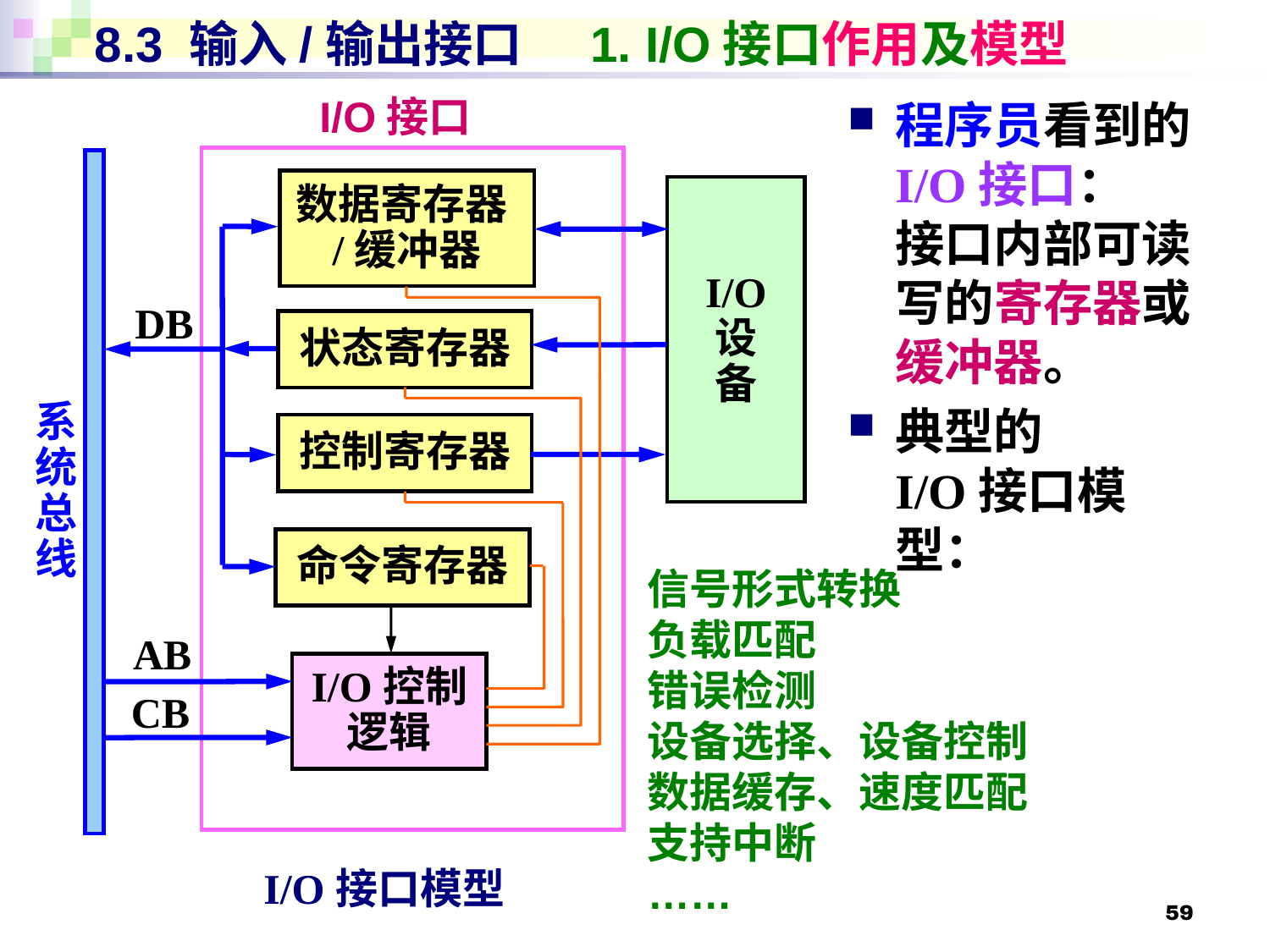

# 8.3 输入/输出接口     1. I/O接口作用及模型
程序员看到的I/O接口：
接口内部可读写的寄存器或缓冲器。
典型的
I/O接口模型：
I/O接口

数据寄存器/缓冲器
I/O
设
备

DB
状态寄存器

系
统
总
线

控制寄存器

命令寄存器
信号形式转换
负载匹配
错误检测
设备选择、设备控制
数据缓存、速度匹配
支持中断
……

AB
I/O控制
逻辑

CB

I/O接口模型
59